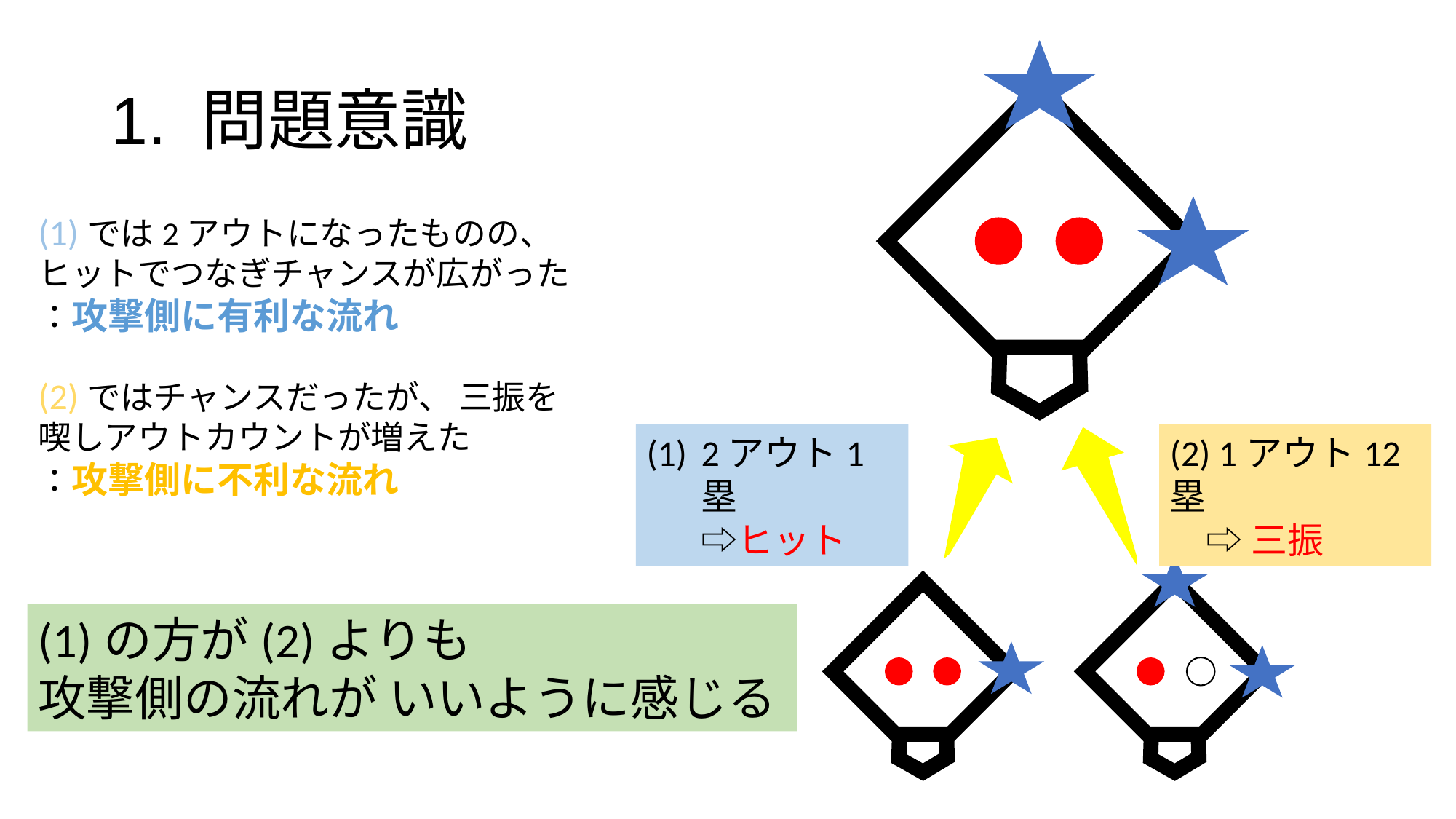

2アウト1塁
⇨ヒット
(2) 1アウト12塁
　⇨ 三振
# 1. 問題意識

(1)では2アウトになったものの、
ヒットでつなぎチャンスが広がった
：攻撃側に有利な流れ

(2)ではチャンスだったが、 三振を
喫しアウトカウントが増えた
：攻撃側に不利な流れ
(1)の方が(2)よりも
攻撃側の流れが いいように感じる